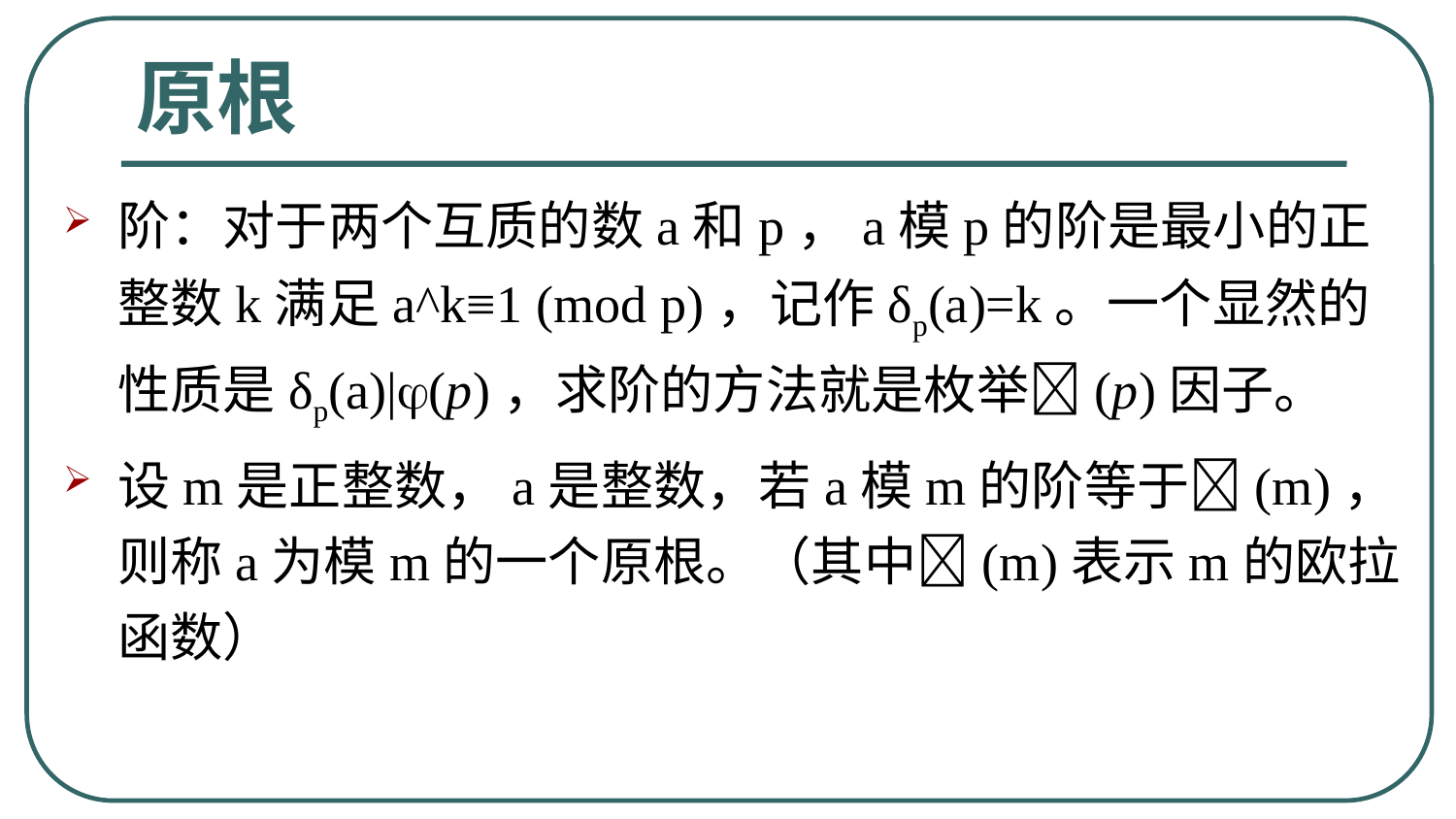

# 原根
阶：对于两个互质的数a和p，a模p的阶是最小的正整数k满足a^k≡1 (mod p)，记作δp(a)=k。一个显然的性质是δp(a)|ϕ(p)，求阶的方法就是枚举ϕ(p)因子。
设m是正整数，a是整数，若a模m的阶等于ϕ(m)，则称a为模m的一个原根。（其中ϕ(m)表示m的欧拉函数）